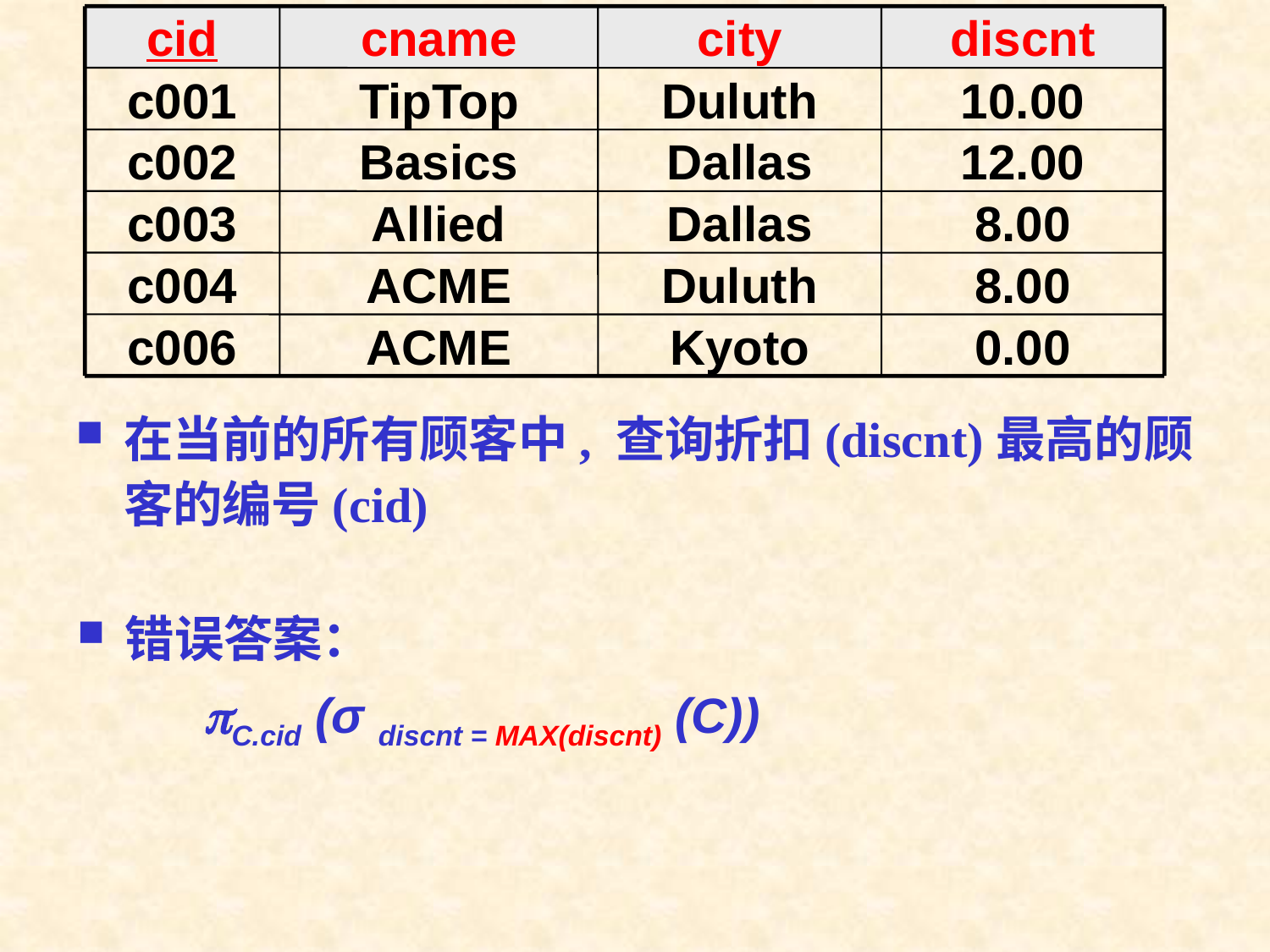

cid

cname

city

discnt

c001

TipTop
Duluth
10.00
c002

Basics
Dallas
12.00
c003

Allied
Dallas
8.00
c004

ACME
Duluth
8.00
c006

ACME
Kyoto
0.00

在当前的所有顾客中, 查询折扣(discnt)最高的顾客的编号(cid)
错误答案：
πC.cid (σ discnt = MAX(discnt) (C))